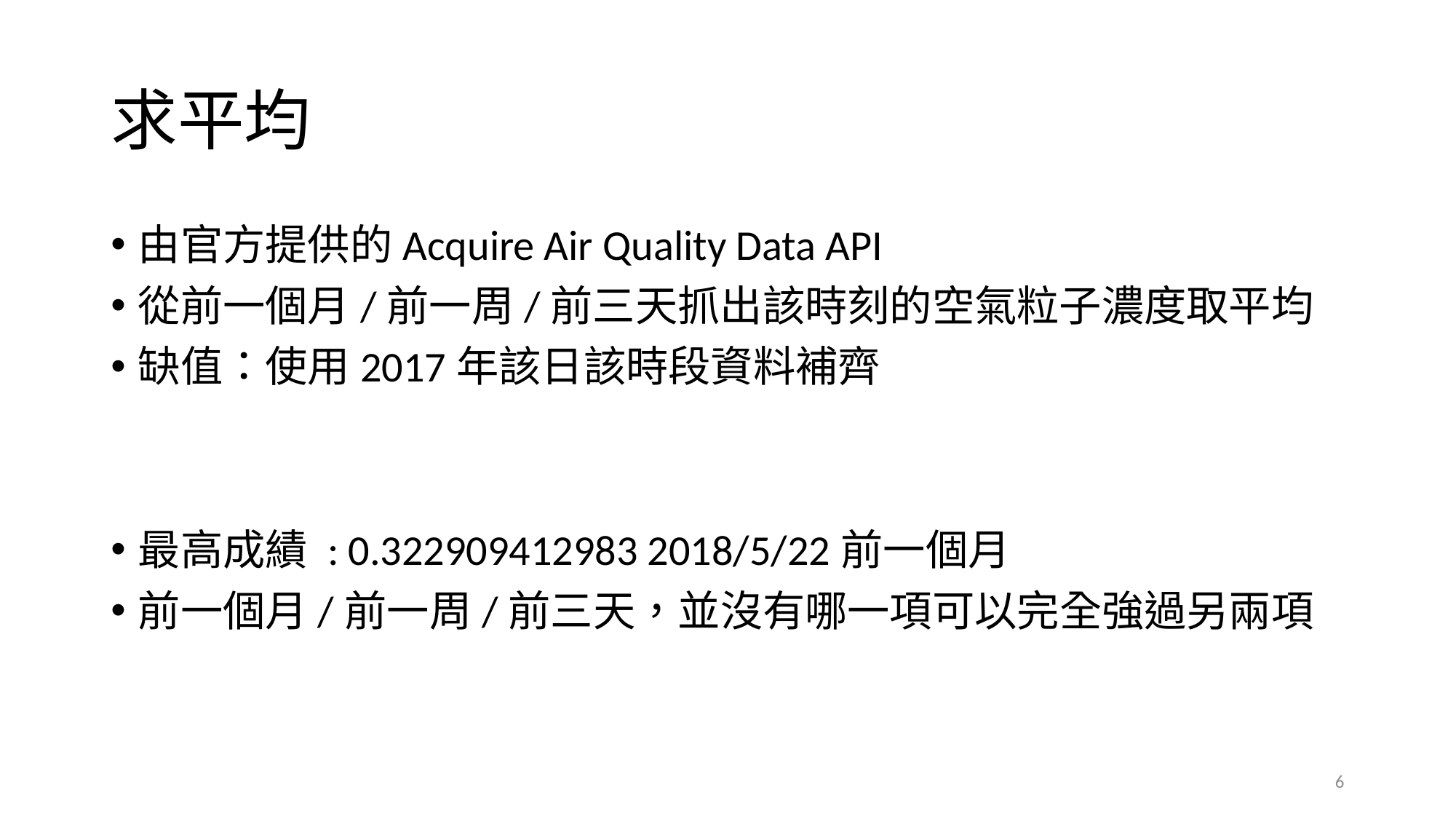

# 求平均
由官方提供的Acquire Air Quality Data API
從前一個月/前一周/前三天抓出該時刻的空氣粒子濃度取平均
缺值：使用2017年該日該時段資料補齊

最高成績 : 0.322909412983 2018/5/22前一個月
前一個月/前一周/前三天，並沒有哪一項可以完全強過另兩項
6